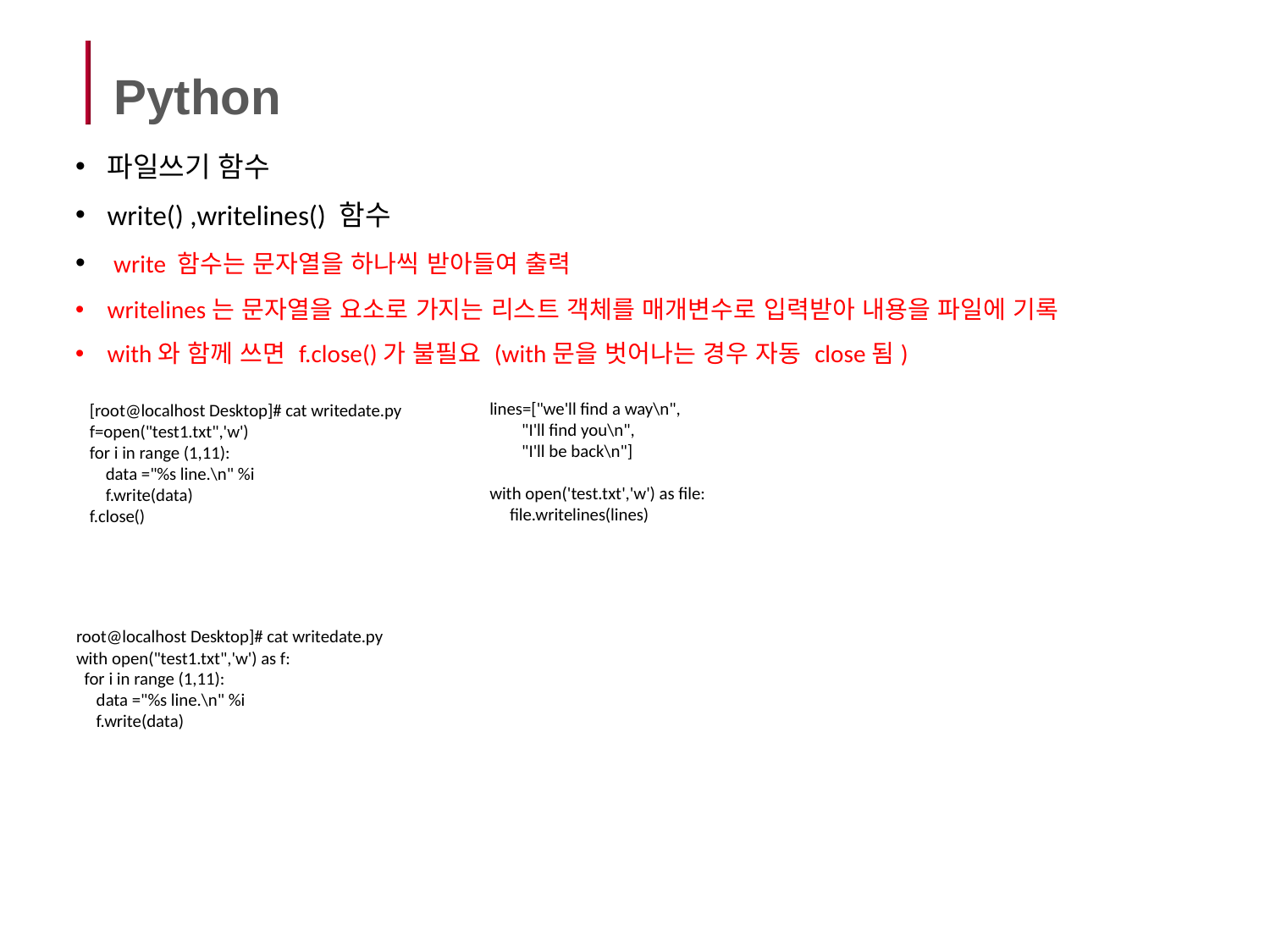

파일쓰기 함수
write() ,writelines() 함수
 write 함수는 문자열을 하나씩 받아들여 출력
writelines는 문자열을 요소로 가지는 리스트 객체를 매개변수로 입력받아 내용을 파일에 기록
with와 함께 쓰면 f.close()가 불필요 (with문을 벗어나는 경우 자동 close됨)
lines=["we'll find a way\n",
        "I'll find you\n",
        "I'll be back\n"]

with open('test.txt','w') as file:
     file.writelines(lines)
[root@localhost Desktop]# cat writedate.py
f=open("test1.txt",'w')
for i in range (1,11):
    data ="%s line.\n" %i
    f.write(data)
f.close()
root@localhost Desktop]# cat writedate.py
with open("test1.txt",'w') as f:
  for i in range (1,11):
     data ="%s line.\n" %i
     f.write(data)